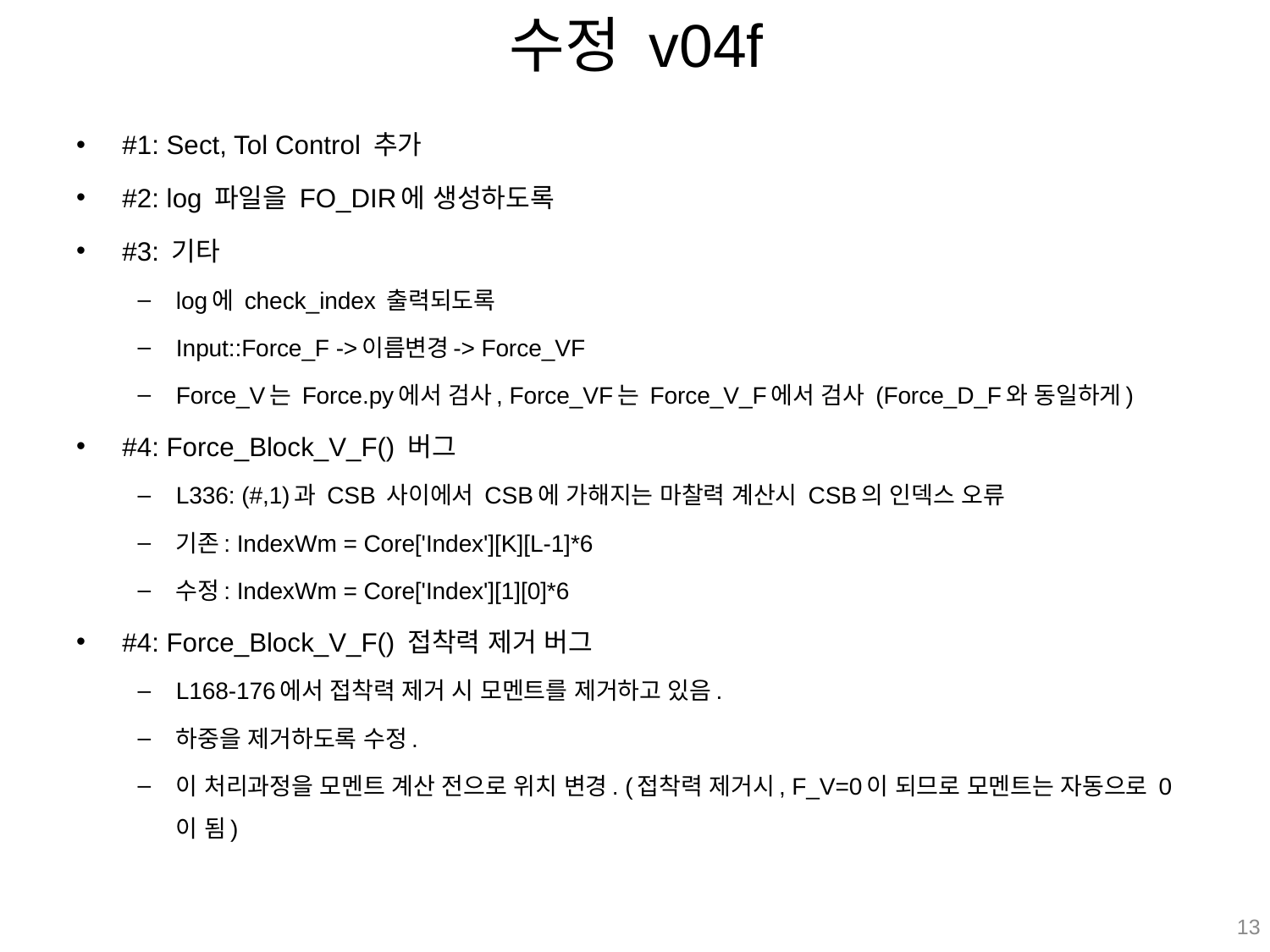

# 수정 v04f
#1: Sect, Tol Control 추가
#2: log 파일을 FO_DIR에 생성하도록
#3: 기타
log에 check_index 출력되도록
Input::Force_F ->이름변경-> Force_VF
Force_V는 Force.py에서 검사, Force_VF는 Force_V_F에서 검사 (Force_D_F와 동일하게)
#4: Force_Block_V_F() 버그
L336: (#,1)과 CSB 사이에서 CSB에 가해지는 마찰력 계산시 CSB의 인덱스 오류
기존: IndexWm = Core['Index'][K][L-1]*6
수정: IndexWm = Core['Index'][1][0]*6
#4: Force_Block_V_F() 접착력 제거 버그
L168-176에서 접착력 제거 시 모멘트를 제거하고 있음.
하중을 제거하도록 수정.
이 처리과정을 모멘트 계산 전으로 위치 변경. (접착력 제거시, F_V=0이 되므로 모멘트는 자동으로 0이 됨)

13